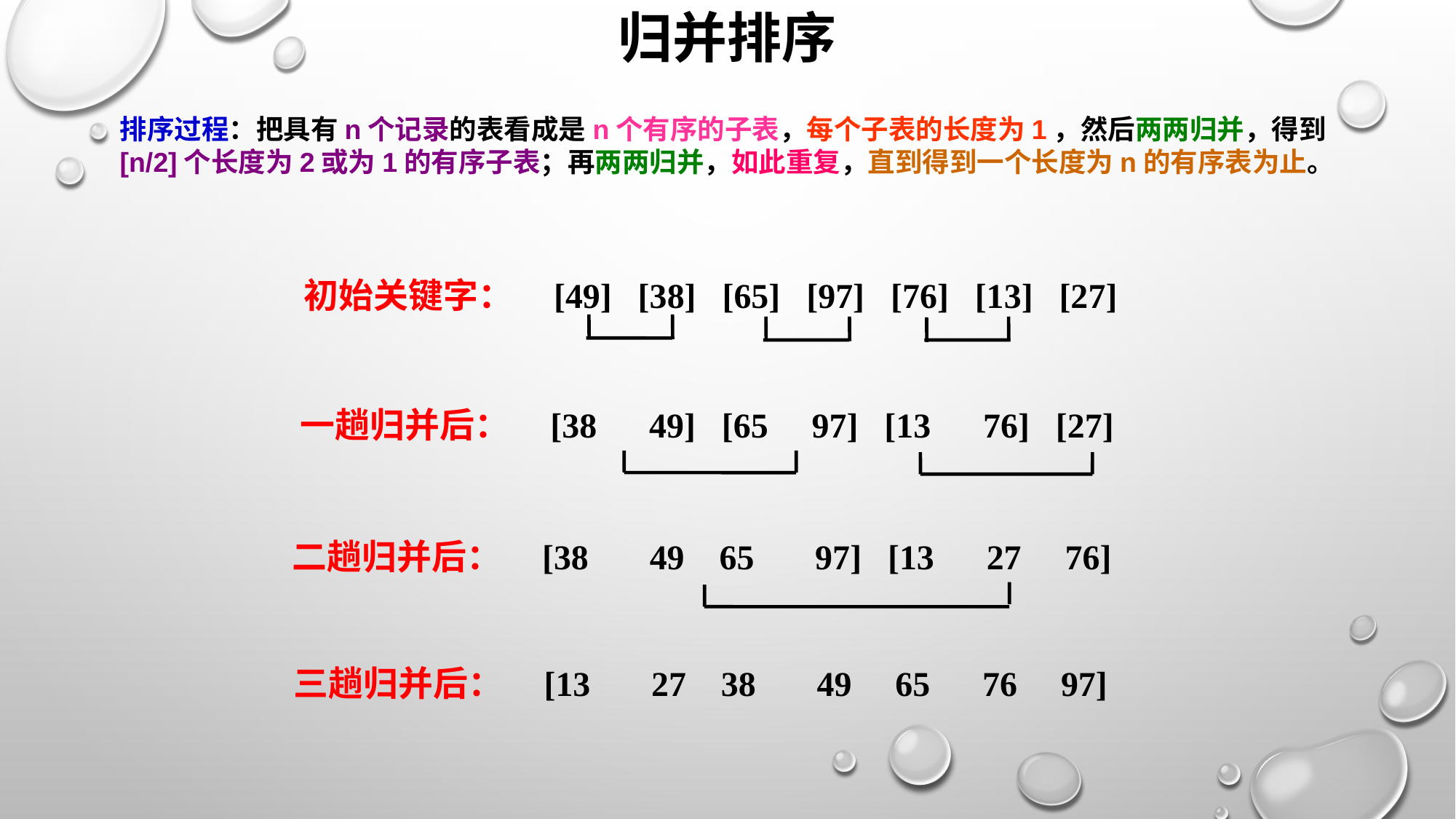

# 归并排序
排序过程：把具有n个记录的表看成是n个有序的子表，每个子表的长度为1，然后两两归并，得到[n/2]个长度为2或为1的有序子表；再两两归并，如此重复，直到得到一个长度为n的有序表为止。
初始关键字：    [49]   [38]   [65]   [97]   [76]   [13]   [27]

一趟归并后：    [38      49]   [65     97]   [13      76]   [27]

二趟归并后：    [38       49    65       97]   [13      27     76]

三趟归并后：    [13       27    38       49     65      76     97]
13